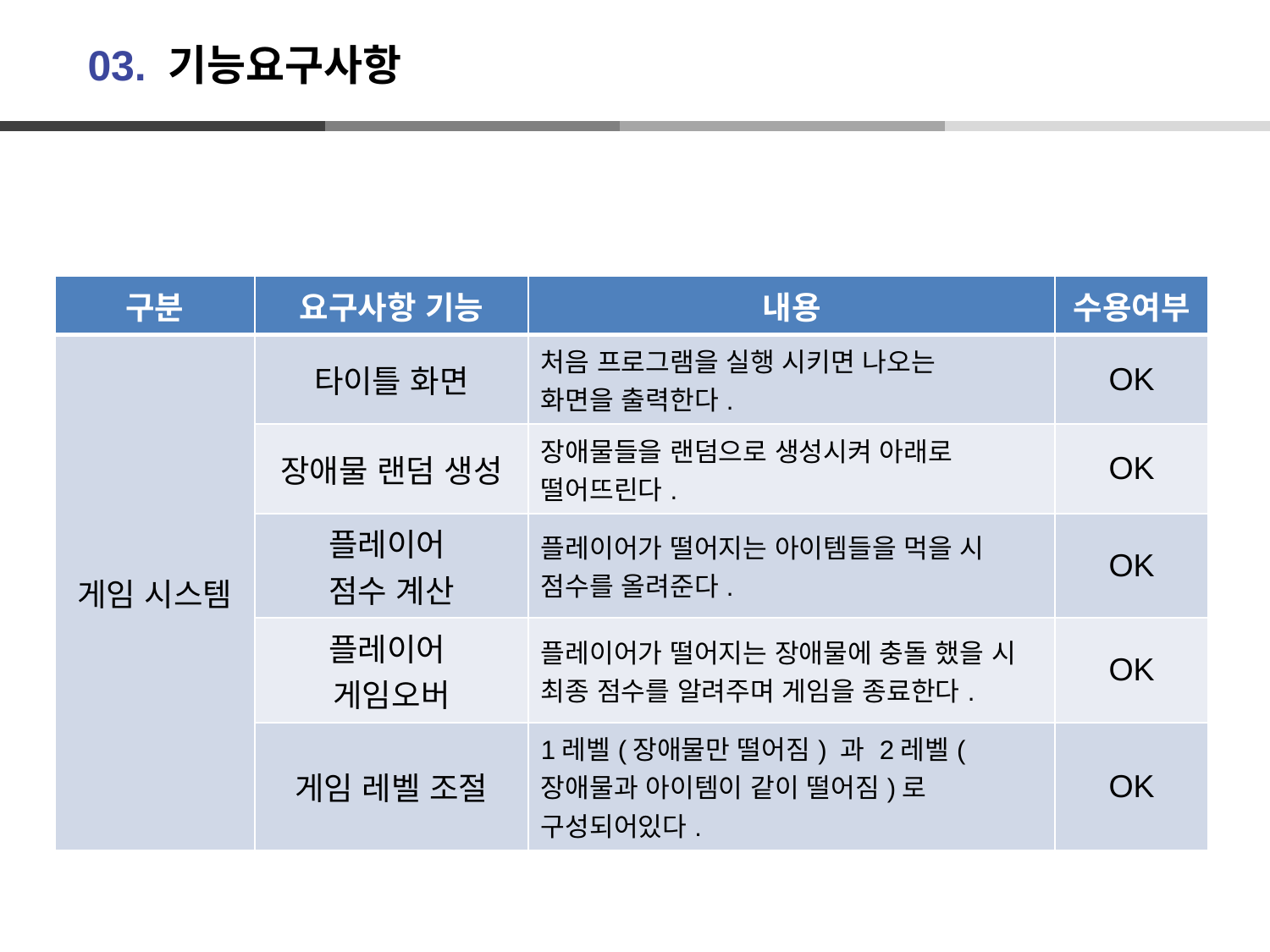

# 03. 기능요구사항
| 구분 | 요구사항 기능 | 내용 | 수용여부 |
| --- | --- | --- | --- |
| 게임 시스템 | 타이틀 화면 | 처음 프로그램을 실행 시키면 나오는 화면을 출력한다. | OK |
|  | 장애물 랜덤 생성 | 장애물들을 랜덤으로 생성시켜 아래로 떨어뜨린다. | OK |
|  | 플레이어 점수 계산 | 플레이어가 떨어지는 아이템들을 먹을 시 점수를 올려준다. | OK |
|  | 플레이어 게임오버 | 플레이어가 떨어지는 장애물에 충돌 했을 시 최종 점수를 알려주며 게임을 종료한다. | OK |
|  | 게임 레벨 조절 | 1레벨(장애물만 떨어짐) 과 2레벨(장애물과 아이템이 같이 떨어짐)로 구성되어있다. | OK |